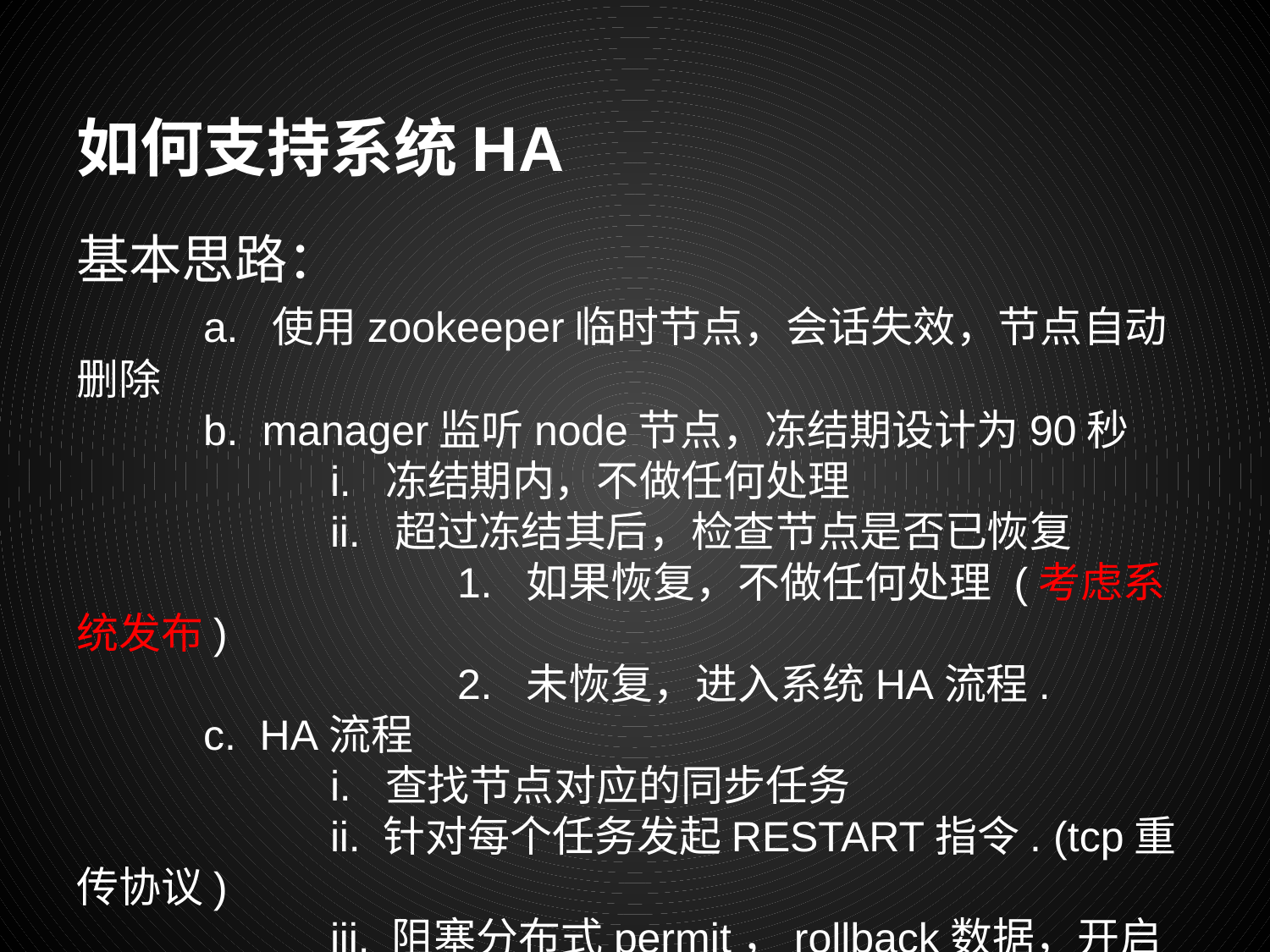

# 如何支持系统HA
基本思路：
	a.  使用zookeeper临时节点，会话失效，节点自动删除
	b.  manager监听node节点，冻结期设计为90秒
		i.  冻结期内，不做任何处理
		ii.  超过冻结其后，检查节点是否已恢复
			1.  如果恢复，不做任何处理 (考虑系统发布)
			2.  未恢复，进入系统HA流程.
	c.  HA流程
		i.  查找节点对应的同步任务
		ii. 针对每个任务发起RESTART指令. (tcp重传协议)
		iii. 阻塞分布式permit，rollback数据，开启同步.